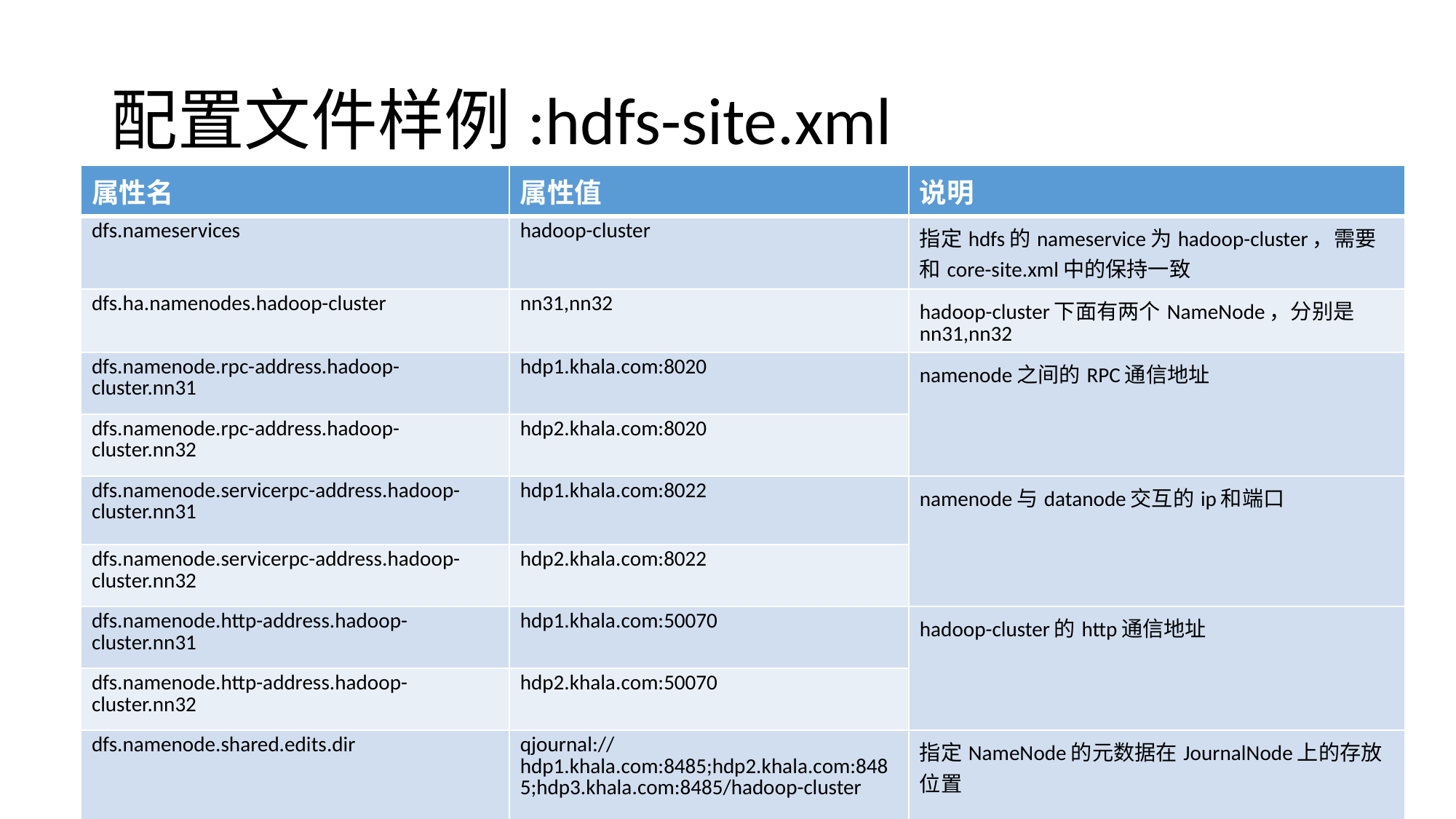

# 配置文件样例:hdfs-site.xml
| 属性名 | 属性值 | 说明 |
| --- | --- | --- |
| dfs.nameservices | hadoop-cluster | 指定hdfs的nameservice为hadoop-cluster，需要和core-site.xml中的保持一致 |
| dfs.ha.namenodes.hadoop-cluster | nn31,nn32 | hadoop-cluster下面有两个NameNode，分别是nn31,nn32 |
| dfs.namenode.rpc-address.hadoop-cluster.nn31 | hdp1.khala.com:8020 | namenode之间的RPC通信地址 |
| dfs.namenode.rpc-address.hadoop-cluster.nn32 | hdp2.khala.com:8020 |  |
| dfs.namenode.servicerpc-address.hadoop-cluster.nn31 | hdp1.khala.com:8022 | namenode与datanode交互的ip和端口 |
| dfs.namenode.servicerpc-address.hadoop-cluster.nn32 | hdp2.khala.com:8022 |  |
| dfs.namenode.http-address.hadoop-cluster.nn31 | hdp1.khala.com:50070 | hadoop-cluster的http通信地址 |
| dfs.namenode.http-address.hadoop-cluster.nn32 | hdp2.khala.com:50070 |  |
| dfs.namenode.shared.edits.dir | qjournal://hdp1.khala.com:8485;hdp2.khala.com:8485;hdp3.khala.com:8485/hadoop-cluster | 指定NameNode的元数据在JournalNode上的存放位置 |